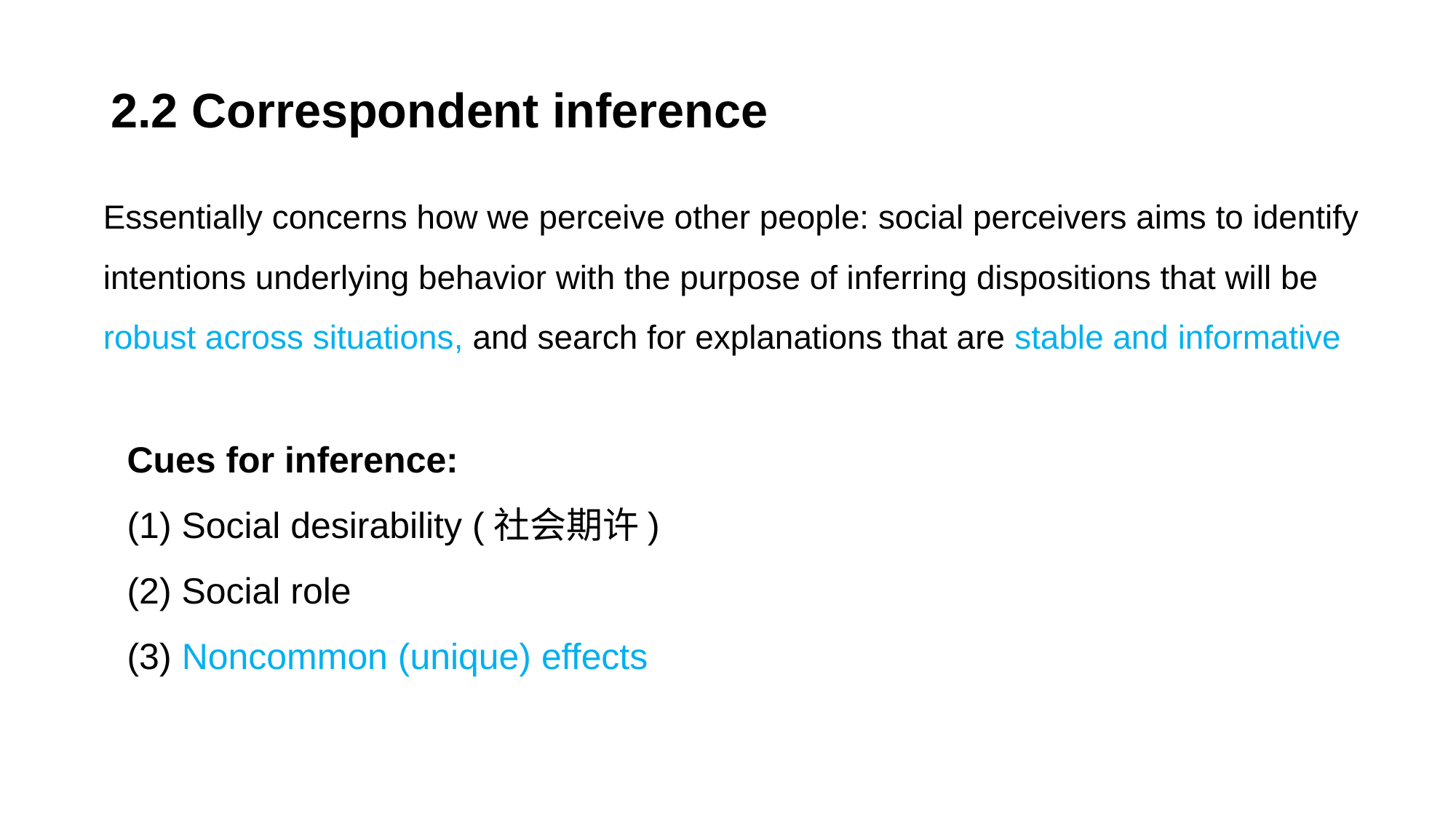

# 2.2 Correspondent inference
Essentially concerns how we perceive other people: social perceivers aims to identify intentions underlying behavior with the purpose of inferring dispositions that will be robust across situations, and search for explanations that are stable and informative
Cues for inference:
(1) Social desirability (社会期许)
(2) Social role
(3) Noncommon (unique) effects